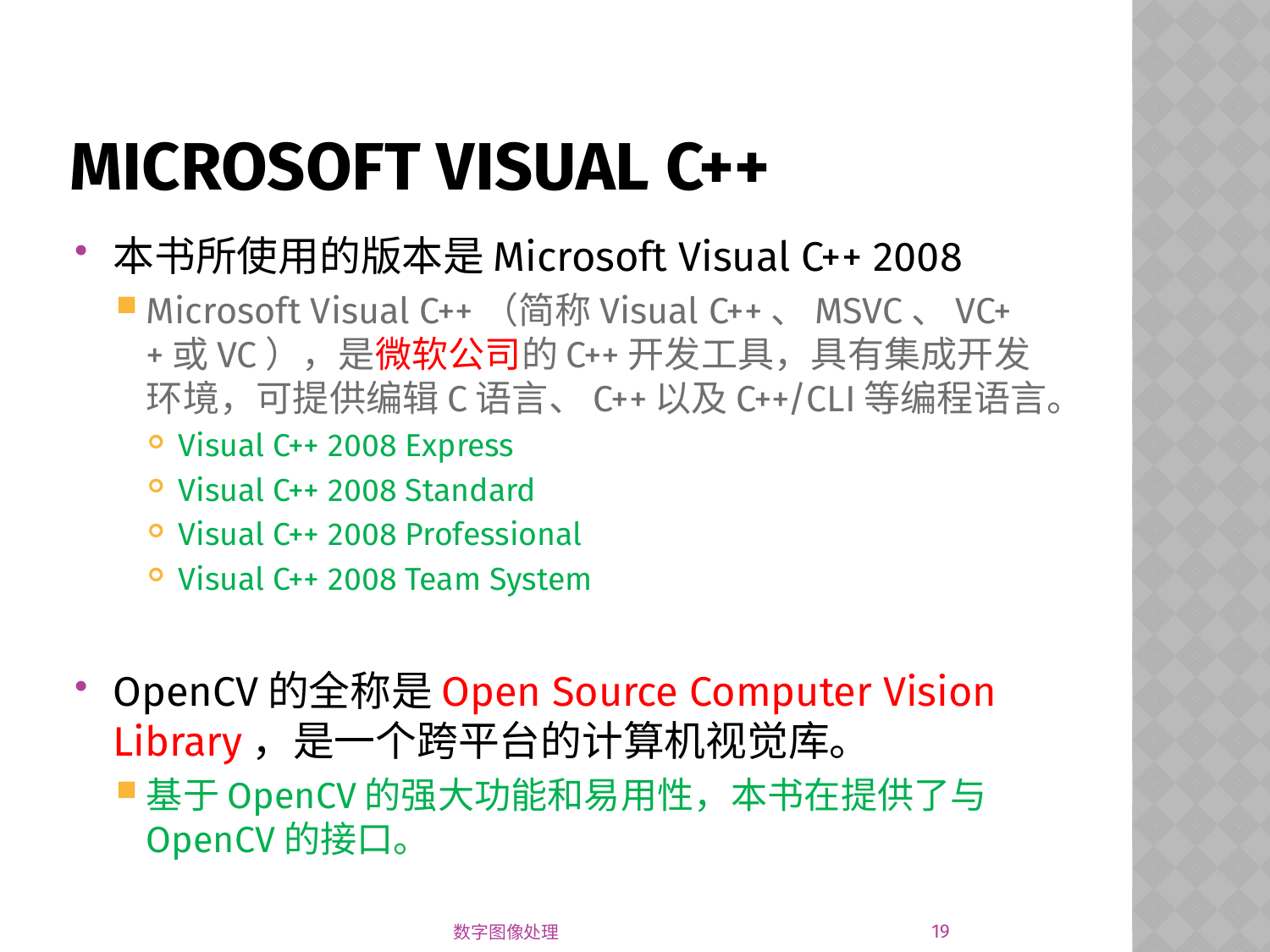

# Microsoft Visual C++
本书所使用的版本是Microsoft Visual C++ 2008
Microsoft Visual C++（简称Visual C++、MSVC、VC++或VC），是微软公司的C++开发工具，具有集成开发环境，可提供编辑C语言、C++以及C++/CLI等编程语言。
Visual C++ 2008 Express
Visual C++ 2008 Standard
Visual C++ 2008 Professional
Visual C++ 2008 Team System

OpenCV的全称是Open Source Computer Vision Library，是一个跨平台的计算机视觉库。
基于OpenCV的强大功能和易用性，本书在提供了与OpenCV的接口。
19
数字图像处理